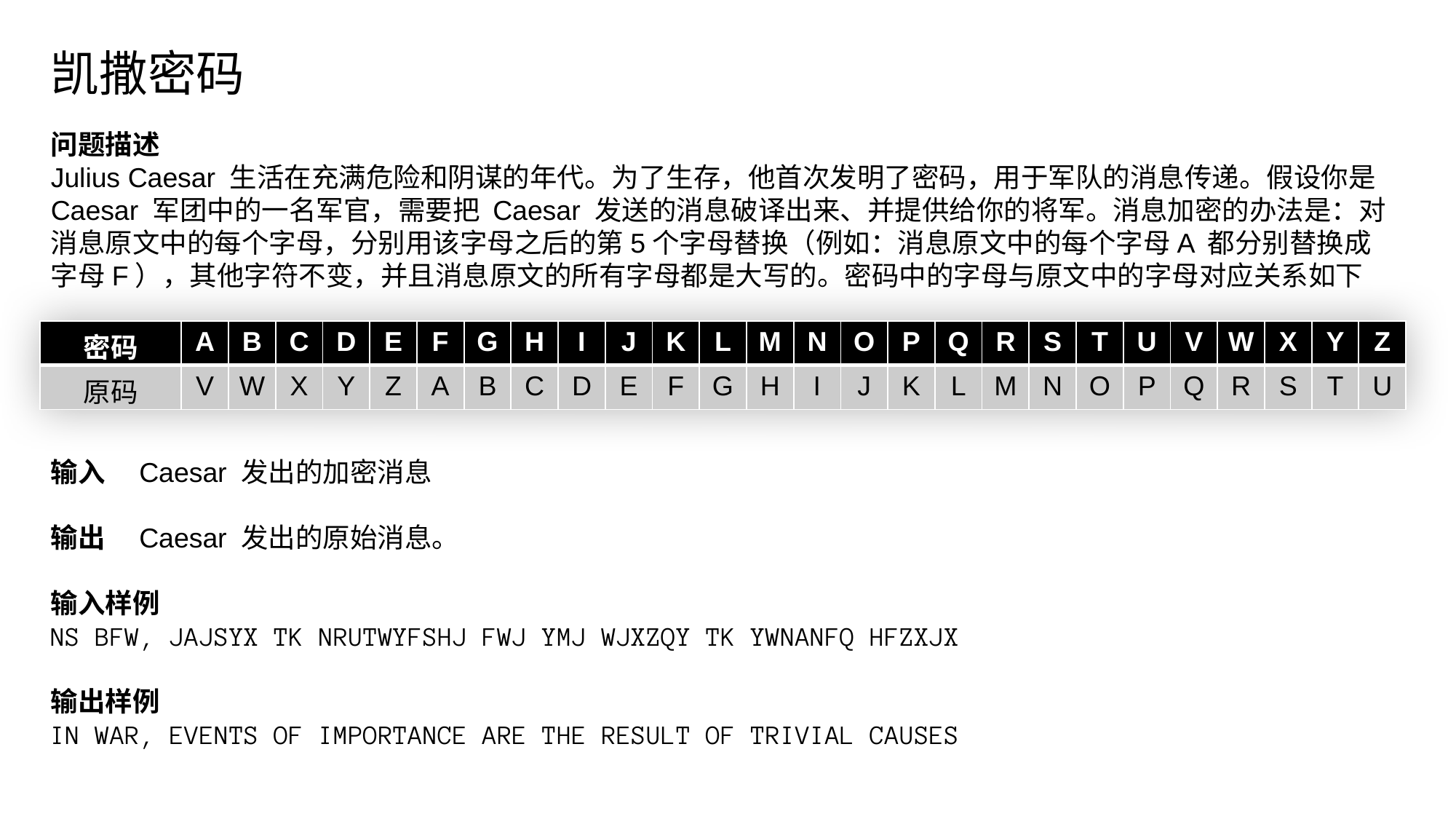

凯撒密码
问题描述
Julius Caesar 生活在充满危险和阴谋的年代。为了生存，他首次发明了密码，用于军队的消息传递。假设你是 Caesar 军团中的一名军官，需要把 Caesar 发送的消息破译出来、并提供给你的将军。消息加密的办法是：对消息原文中的每个字母，分别用该字母之后的第5个字母替换（例如：消息原文中的每个字母A 都分别替换成字母F），其他字符不变，并且消息原文的所有字母都是大写的。密码中的字母与原文中的字母对应关系如下

输入　Caesar 发出的加密消息

输出　Caesar 发出的原始消息。

输入样例
NS BFW, JAJSYX TK NRUTWYFSHJ FWJ YMJ WJXZQY TK YWNANFQ HFZXJX

输出样例
IN WAR, EVENTS OF IMPORTANCE ARE THE RESULT OF TRIVIAL CAUSES
| 密码 | A | B | C | D | E | F | G | H | I | J | K | L | M | N | O | P | Q | R | S | T | U | V | W | X | Y | Z |
| --- | --- | --- | --- | --- | --- | --- | --- | --- | --- | --- | --- | --- | --- | --- | --- | --- | --- | --- | --- | --- | --- | --- | --- | --- | --- | --- |
| 原码 | V | W | X | Y | Z | A | B | C | D | E | F | G | H | I | J | K | L | M | N | O | P | Q | R | S | T | U |